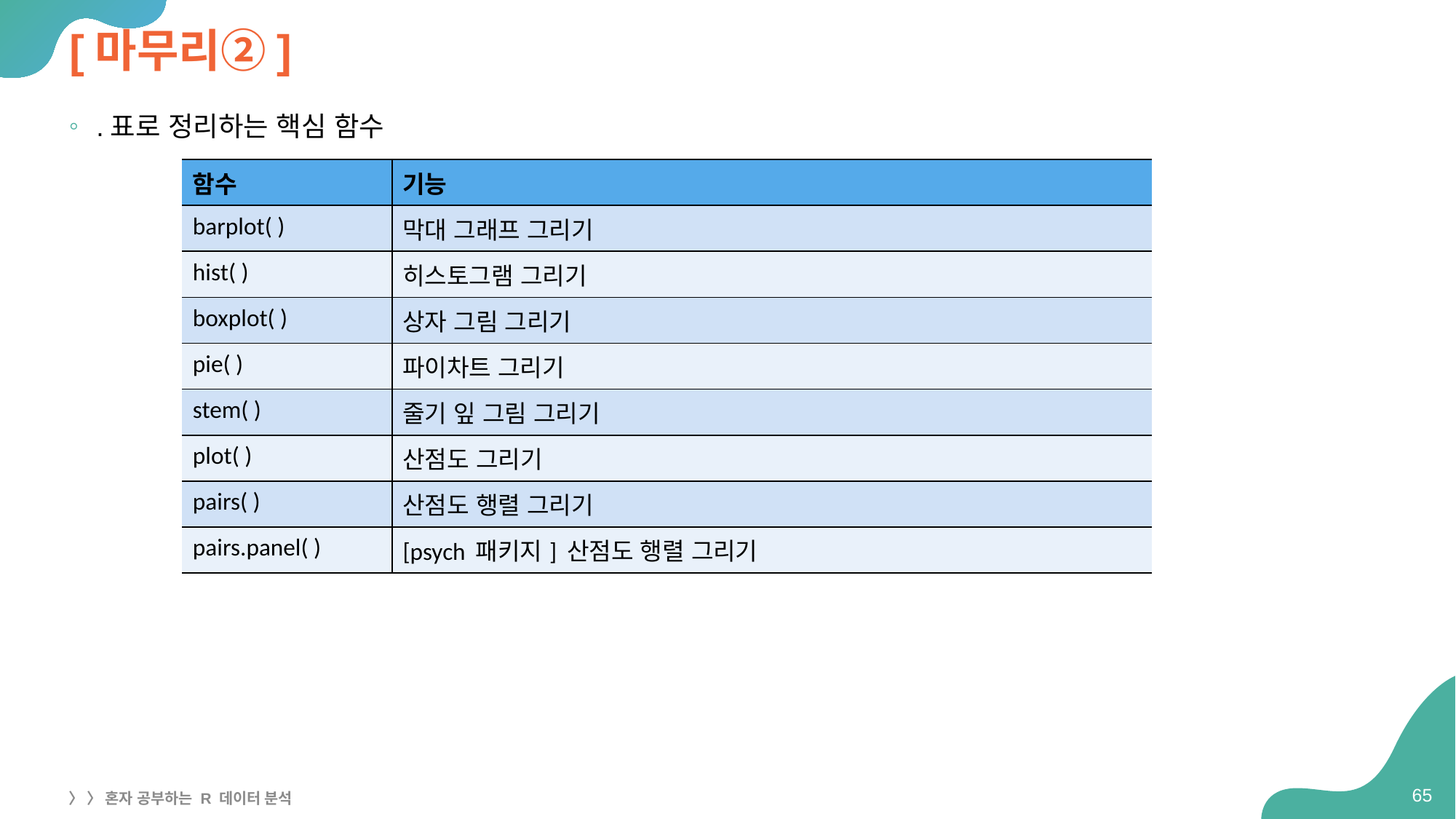

# [마무리②]
.표로 정리하는 핵심 함수
| 함수 | 기능 |
| --- | --- |
| barplot( ) | 막대 그래프 그리기 |
| hist( ) | 히스토그램 그리기 |
| boxplot( ) | 상자 그림 그리기 |
| pie( ) | 파이차트 그리기 |
| stem( ) | 줄기 잎 그림 그리기 |
| plot( ) | 산점도 그리기 |
| pairs( ) | 산점도 행렬 그리기 |
| pairs.panel( ) | [psych 패키지] 산점도 행렬 그리기 |
65
〉 〉 혼자 공부하는 R 데이터 분석